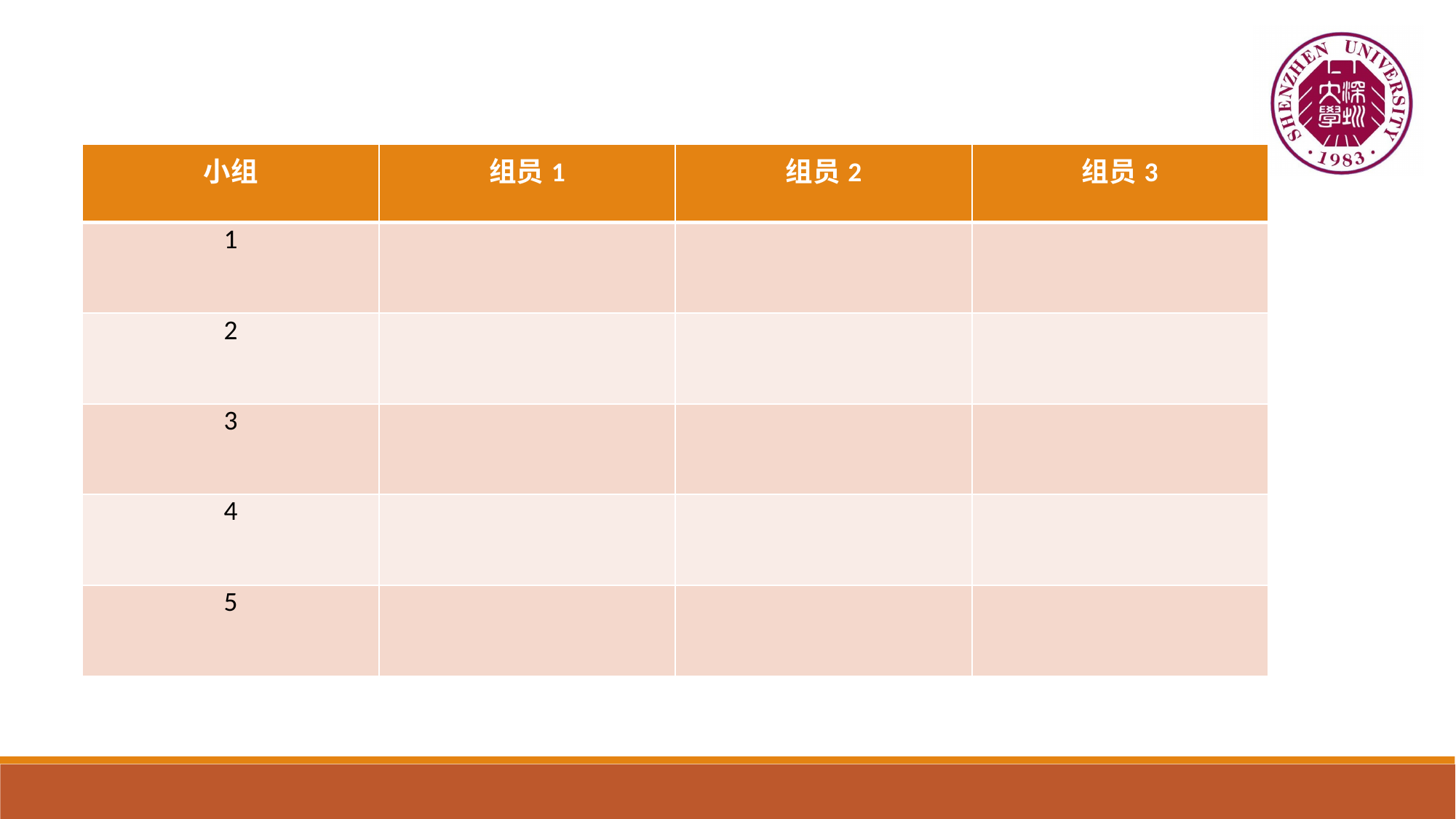

| 小组 | 组员1 | 组员2 | 组员3 |
| --- | --- | --- | --- |
| 1 |  |  |  |
| 2 |  |  |  |
| 3 |  |  |  |
| 4 |  |  |  |
| 5 |  |  |  |